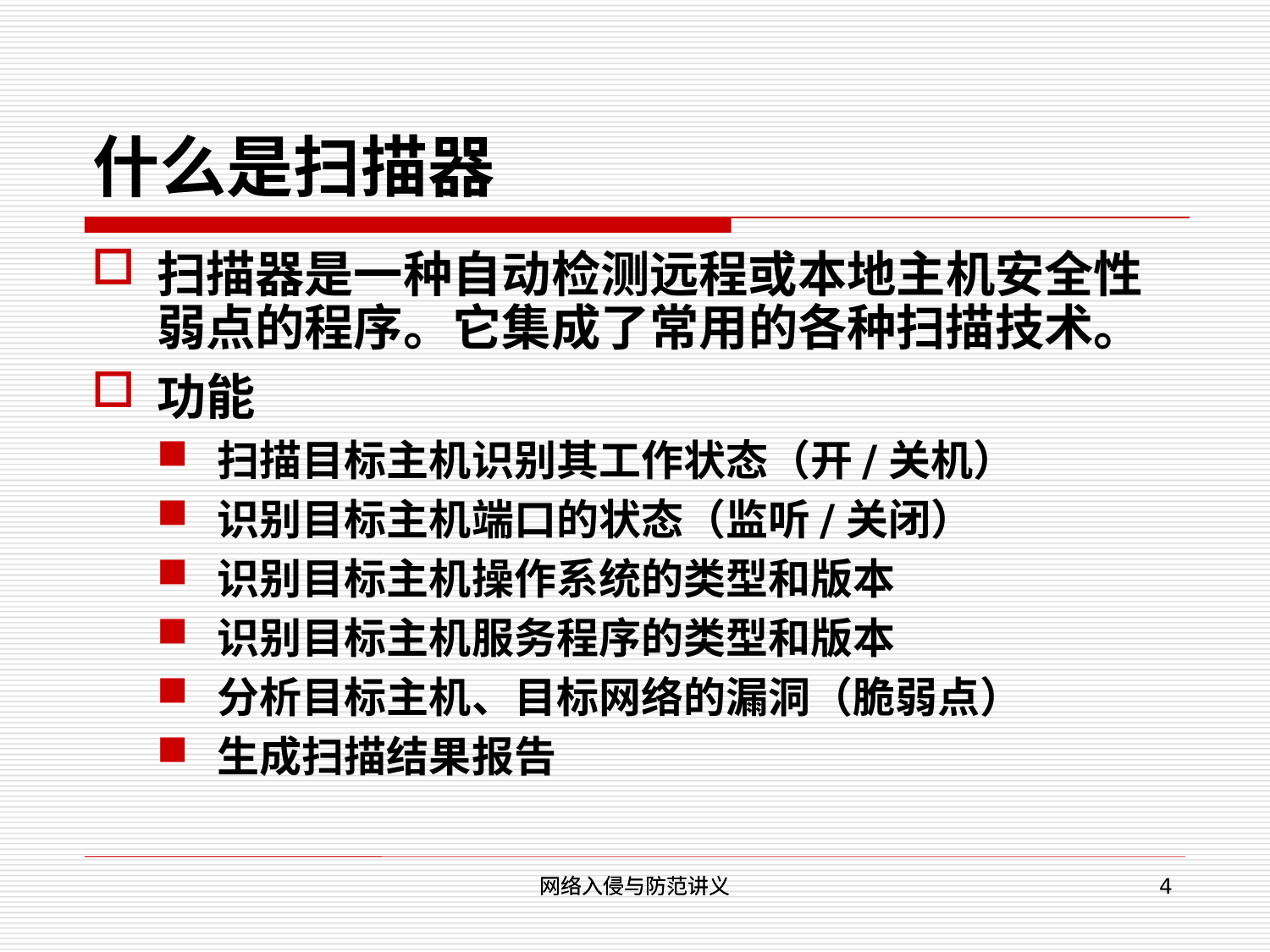

# 什么是扫描器
扫描器是一种自动检测远程或本地主机安全性弱点的程序。它集成了常用的各种扫描技术。
功能
扫描目标主机识别其工作状态（开/关机）
识别目标主机端口的状态（监听/关闭）
识别目标主机操作系统的类型和版本
识别目标主机服务程序的类型和版本
分析目标主机、目标网络的漏洞（脆弱点）
生成扫描结果报告

网络入侵与防范讲义
网络入侵与防范讲义
4
4